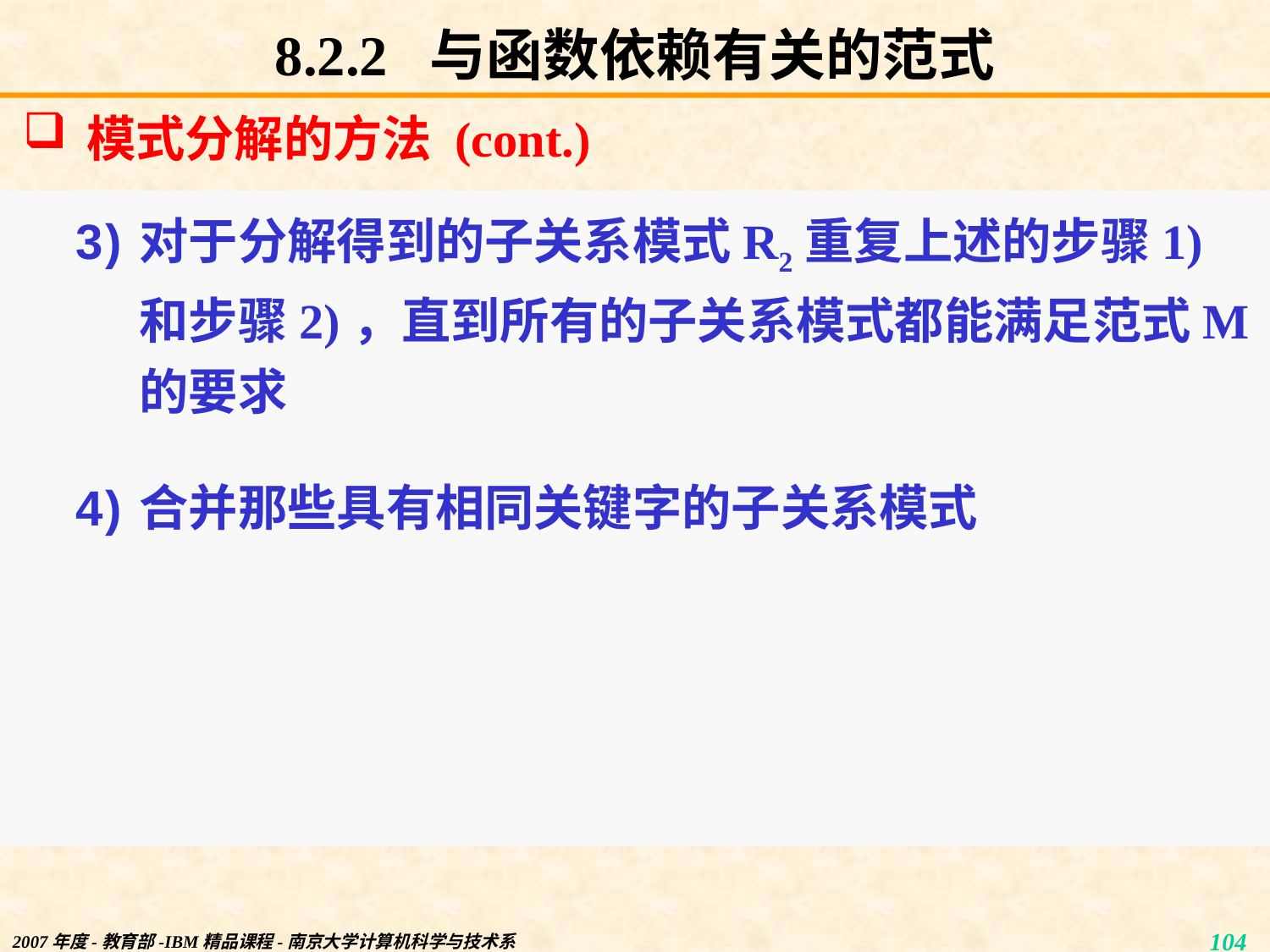

# 8.2.2  与函数依赖有关的范式
模式分解的方法 (cont.)
对于分解得到的子关系模式R2重复上述的步骤1)和步骤2)，直到所有的子关系模式都能满足范式M的要求

合并那些具有相同关键字的子关系模式
104
2007年度-教育部-IBM精品课程-南京大学计算机科学与技术系